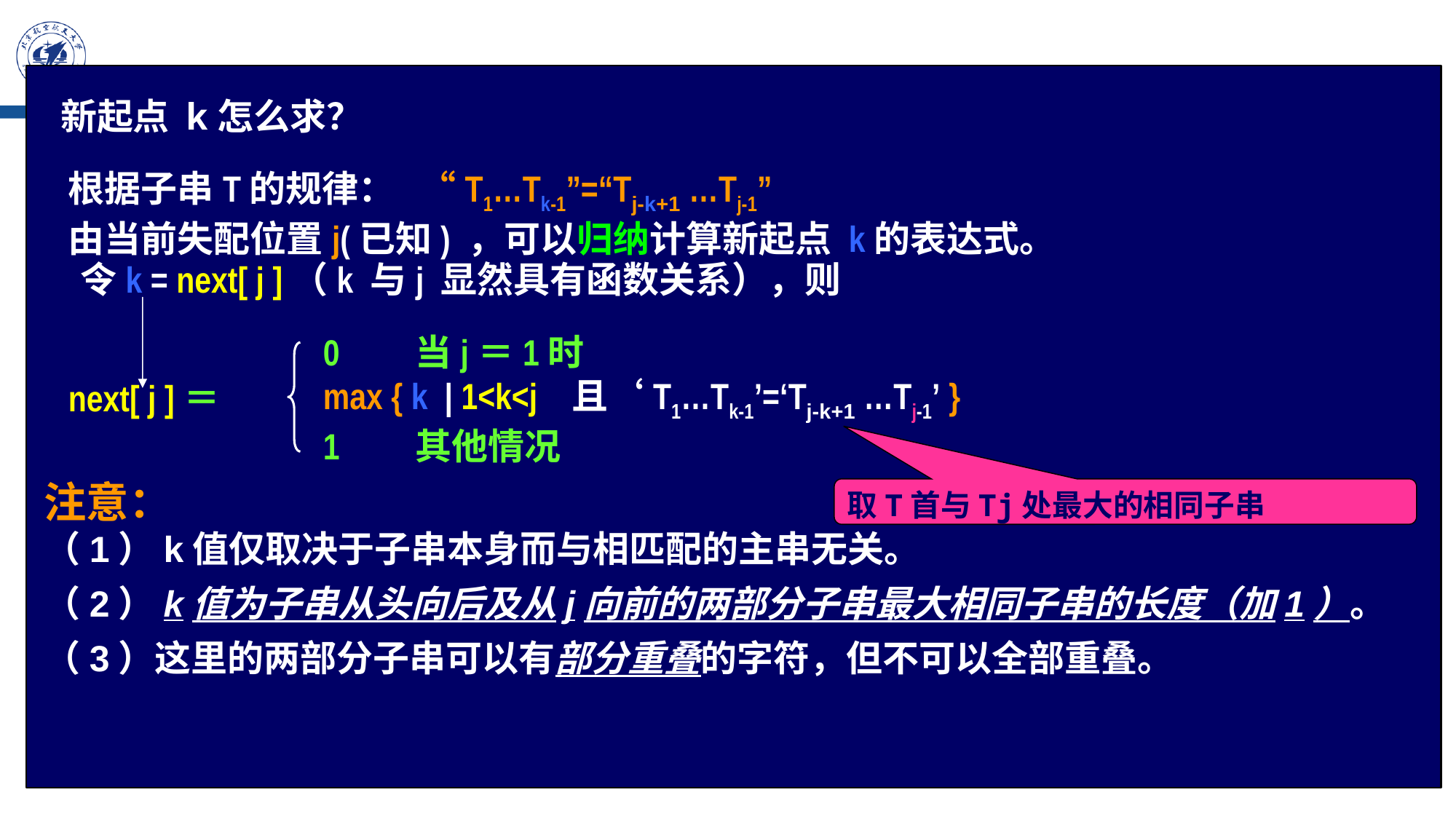

新起点 k怎么求？
根据子串T的规律：   “T1…Tk-1”=“Tj-k+1 …Tj-1”
由当前失配位置j(已知) ，可以归纳计算新起点 k的表达式。
令k = next[ j ]（k 与j 显然具有函数关系），则

0        当j＝1时
max { k  | 1<k<j   且‘T1…Tk-1’=‘Tj-k+1 …Tj-1’ }
1        其他情况

next[ j ]＝
注意：
（1）k值仅取决于子串本身而与相匹配的主串无关。
（2）k值为子串从头向后及从j向前的两部分子串最大相同子串的长度（加1）。
（3）这里的两部分子串可以有部分重叠的字符，但不可以全部重叠。
取T首与Tj处最大的相同子串